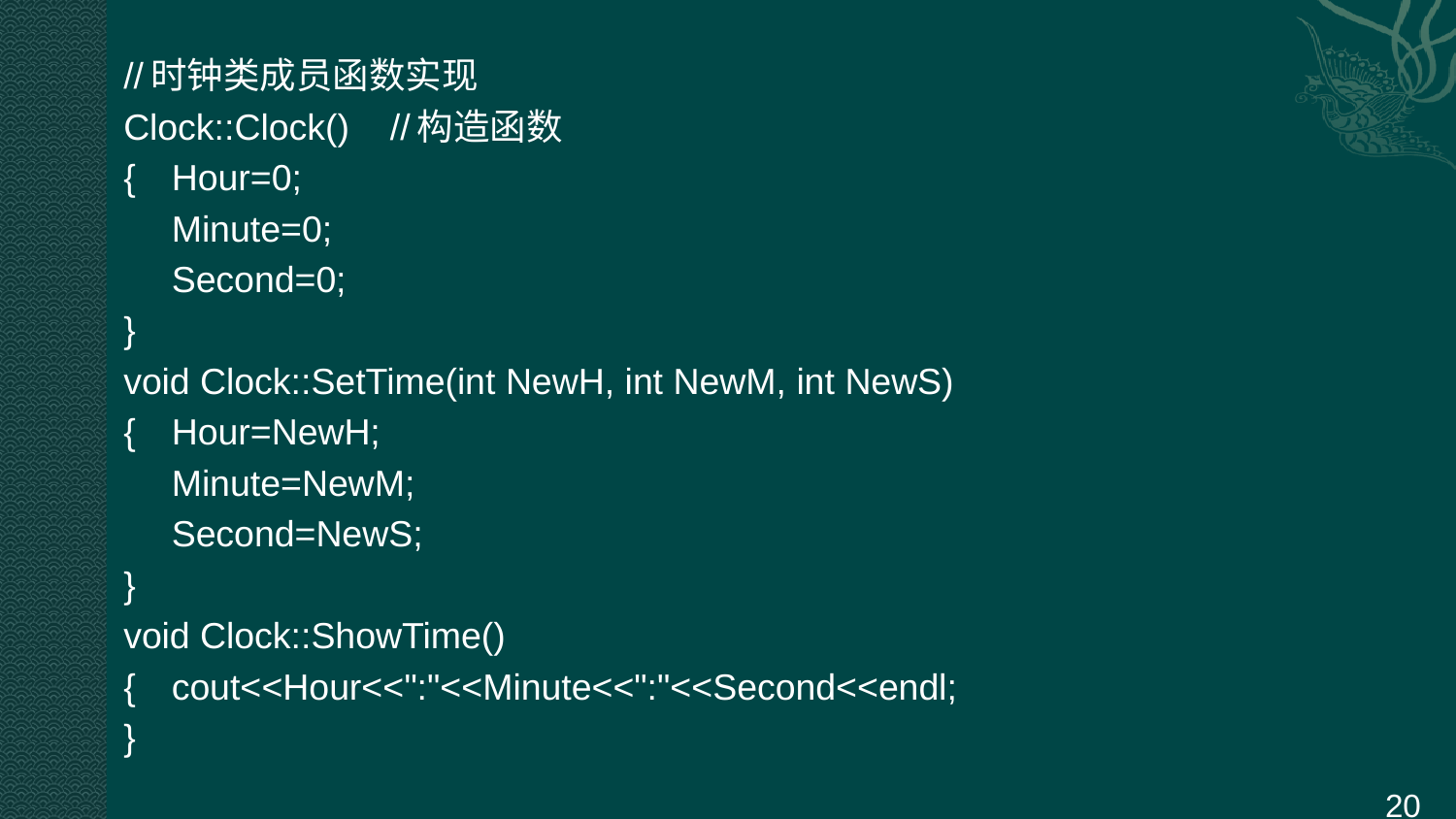

//时钟类成员函数实现
Clock::Clock()	//构造函数
{	Hour=0;
	Minute=0;
	Second=0;
}
void Clock::SetTime(int NewH, int NewM, int NewS)
{	Hour=NewH;
	Minute=NewM;
	Second=NewS;
}
void Clock::ShowTime()
{	cout<<Hour<<":"<<Minute<<":"<<Second<<endl;
}
20